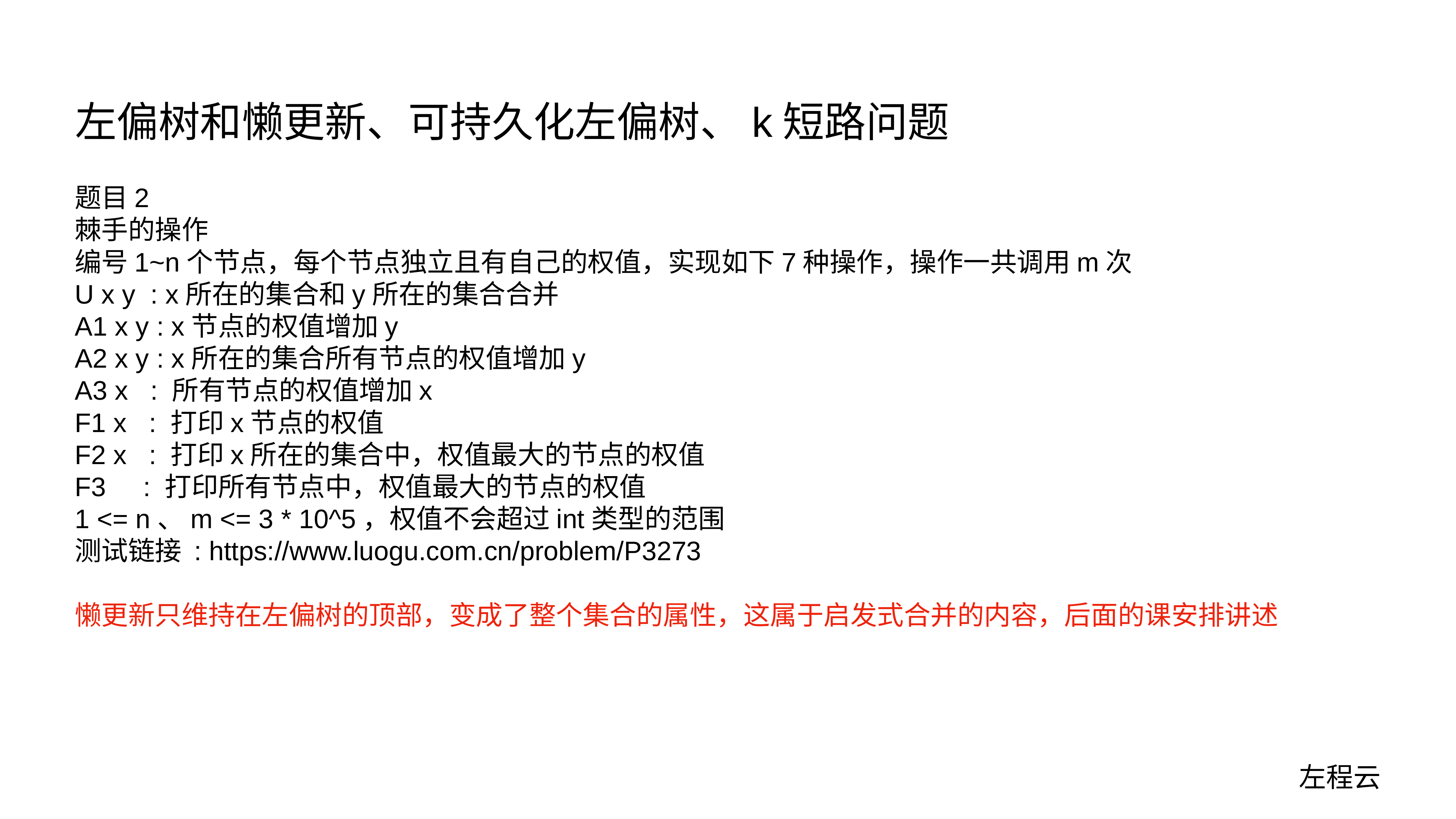

# 左偏树和懒更新、可持久化左偏树、k短路问题
题目2
棘手的操作
编号1~n个节点，每个节点独立且有自己的权值，实现如下7种操作，操作一共调用m次
U x y  : x所在的集合和y所在的集合合并
A1 x y : x节点的权值增加y
A2 x y : x所在的集合所有节点的权值增加y
A3 x   : 所有节点的权值增加x
F1 x   : 打印x节点的权值
F2 x   : 打印x所在的集合中，权值最大的节点的权值
F3     : 打印所有节点中，权值最大的节点的权值
1 <= n、m <= 3 * 10^5，权值不会超过int类型的范围
测试链接 : https://www.luogu.com.cn/problem/P3273

懒更新只维持在左偏树的顶部，变成了整个集合的属性，这属于启发式合并的内容，后面的课安排讲述
左程云